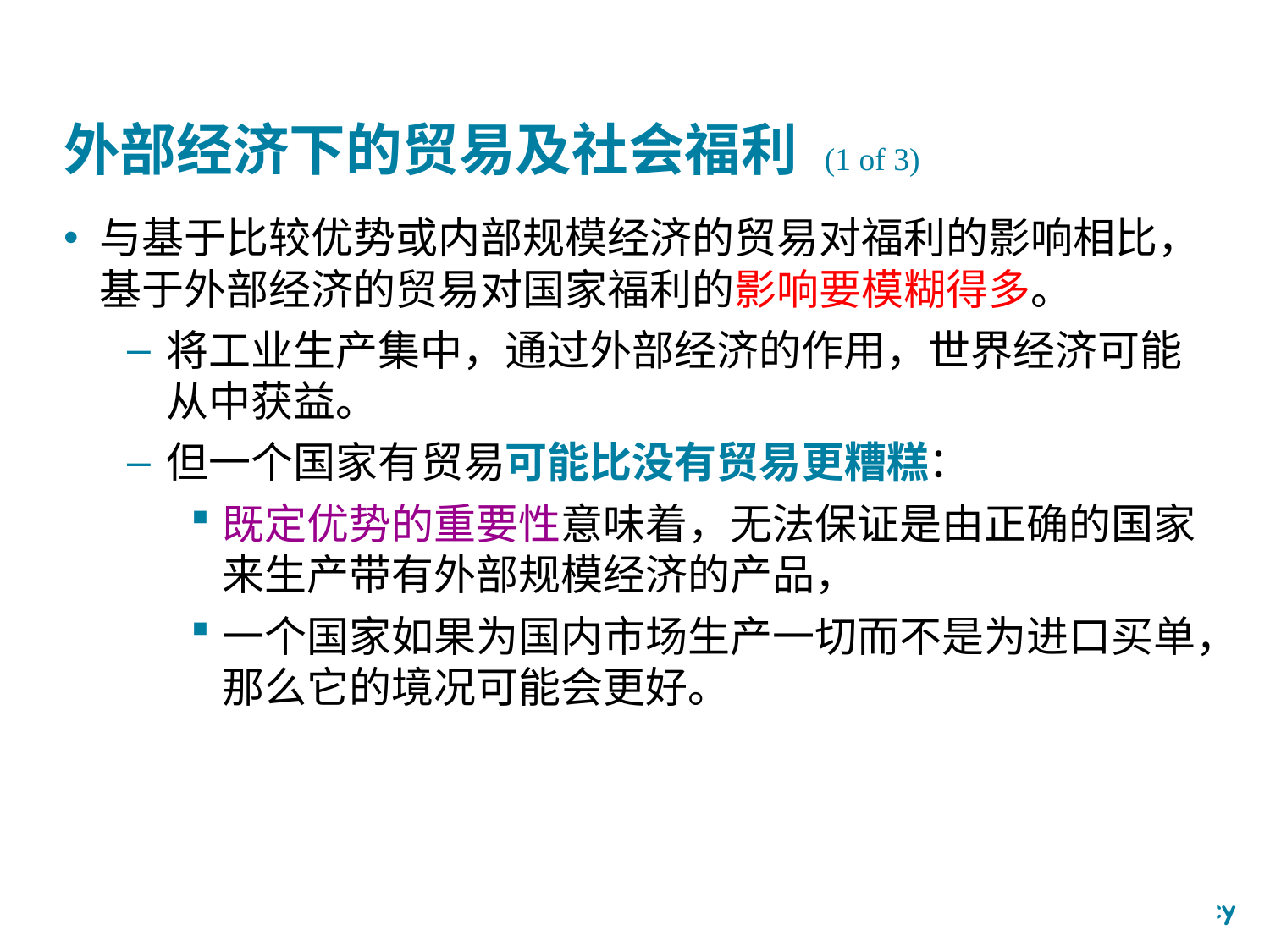

# 外部经济下的贸易及社会福利 (1 of 3)
与基于比较优势或内部规模经济的贸易对福利的影响相比，基于外部经济的贸易对国家福利的影响要模糊得多。
将工业生产集中，通过外部经济的作用，世界经济可能从中获益。
但一个国家有贸易可能比没有贸易更糟糕：
既定优势的重要性意味着，无法保证是由正确的国家来生产带有外部规模经济的产品，
一个国家如果为国内市场生产一切而不是为进口买单，那么它的境况可能会更好。